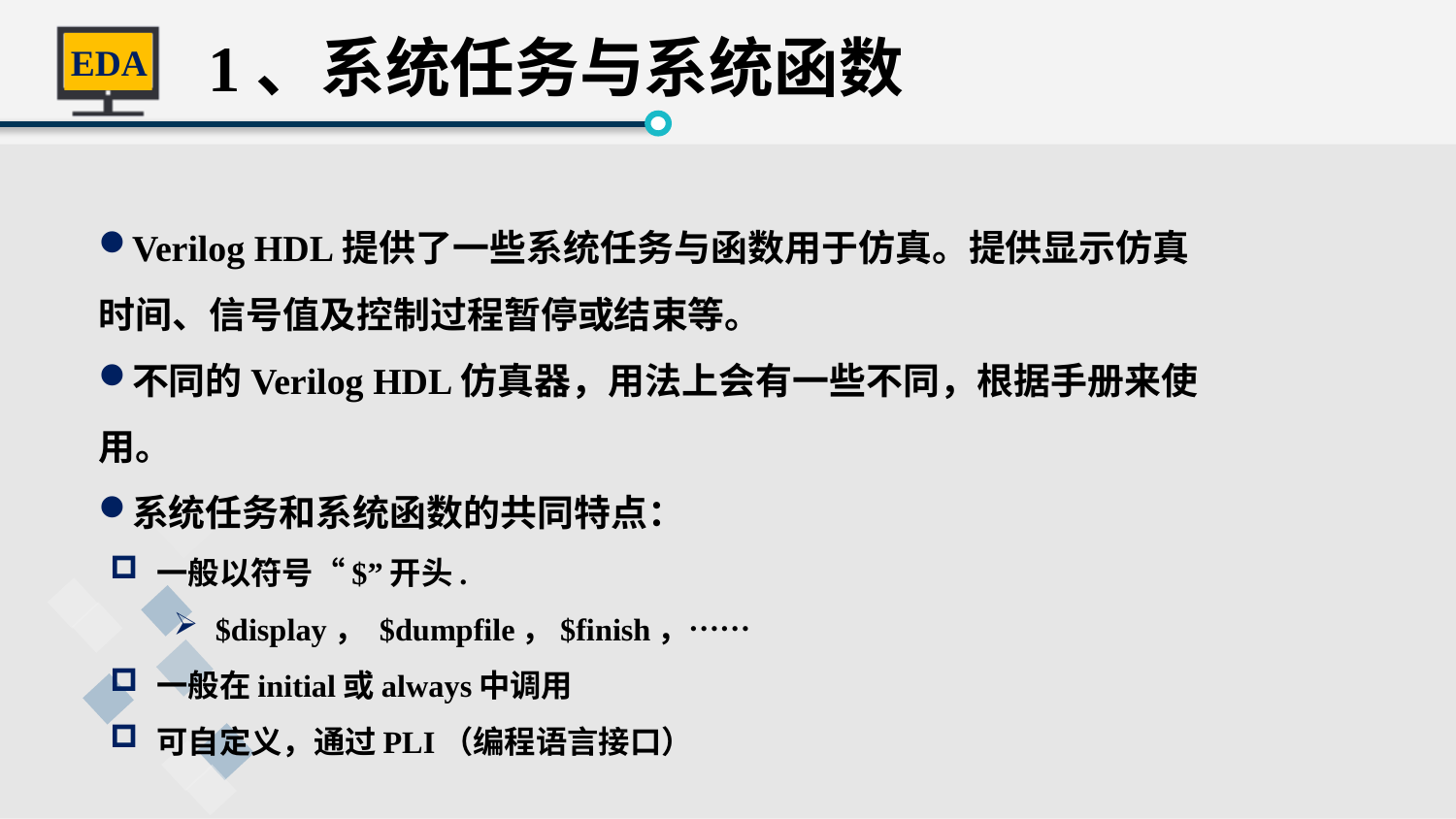

1、系统任务与系统函数
Verilog HDL提供了一些系统任务与函数用于仿真。提供显示仿真时间、信号值及控制过程暂停或结束等。
不同的Verilog HDL仿真器，用法上会有一些不同，根据手册来使用。
系统任务和系统函数的共同特点：
一般以符号“$”开头.
$display， $dumpfile，$finish，……
一般在initial或always中调用
可自定义，通过PLI（编程语言接口）